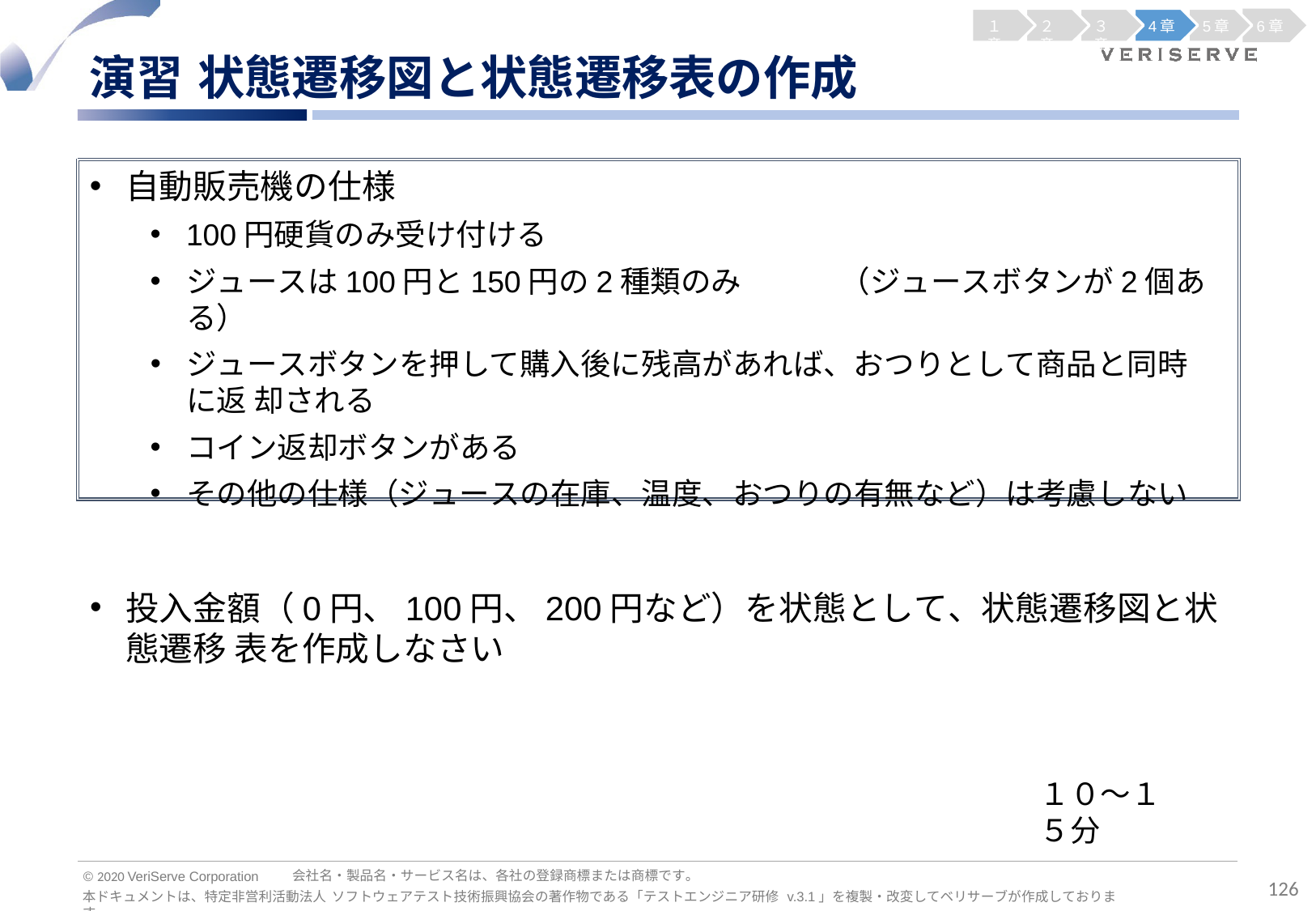

１章
２章
３章
4章
5章
6章
演習 状態遷移図と状態遷移表の作成

自動販売機の仕様
100円硬貨のみ受け付ける
ジュースは100円と150円の2種類のみ	（ジュースボタンが2個ある）
ジュースボタンを押して購入後に残高があれば、おつりとして商品と同時に返 却される
コイン返却ボタンがある
その他の仕様（ジュースの在庫、温度、おつりの有無など）は考慮しない

投入金額（0円、100円、200円など）を状態として、状態遷移図と状態遷移 表を作成しなさい

１０～１５分
会社名・製品名・サービス名は、各社の登録商標または商標です。
© 2020 VeriServe Corporation
126
本ドキュメントは、特定非営利活動法人 ソフトウェアテスト技術振興協会の著作物である「テストエンジニア研修 v.3.1」を複製・改変してベリサーブが作成しております。